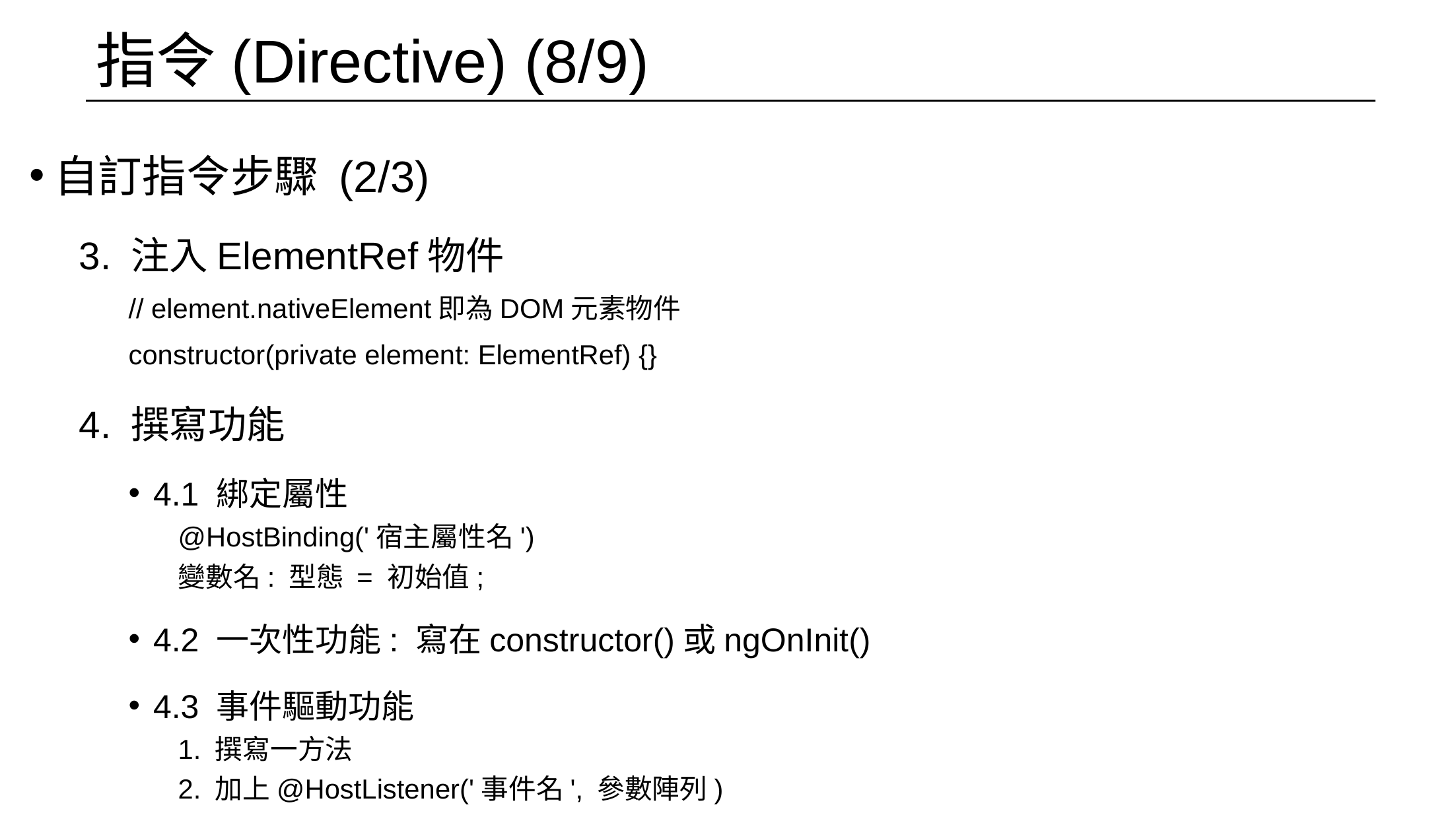

# 指令(Directive) (8/9)
自訂指令步驟 (2/3)
3. 注入ElementRef物件
// element.nativeElement即為DOM元素物件
constructor(private element: ElementRef) {}
4. 撰寫功能
4.1 綁定屬性
@HostBinding('宿主屬性名')
變數名: 型態 = 初始值;
4.2 一次性功能: 寫在constructor()或ngOnInit()
4.3 事件驅動功能
1. 撰寫一方法
2. 加上@HostListener('事件名', 參數陣列)